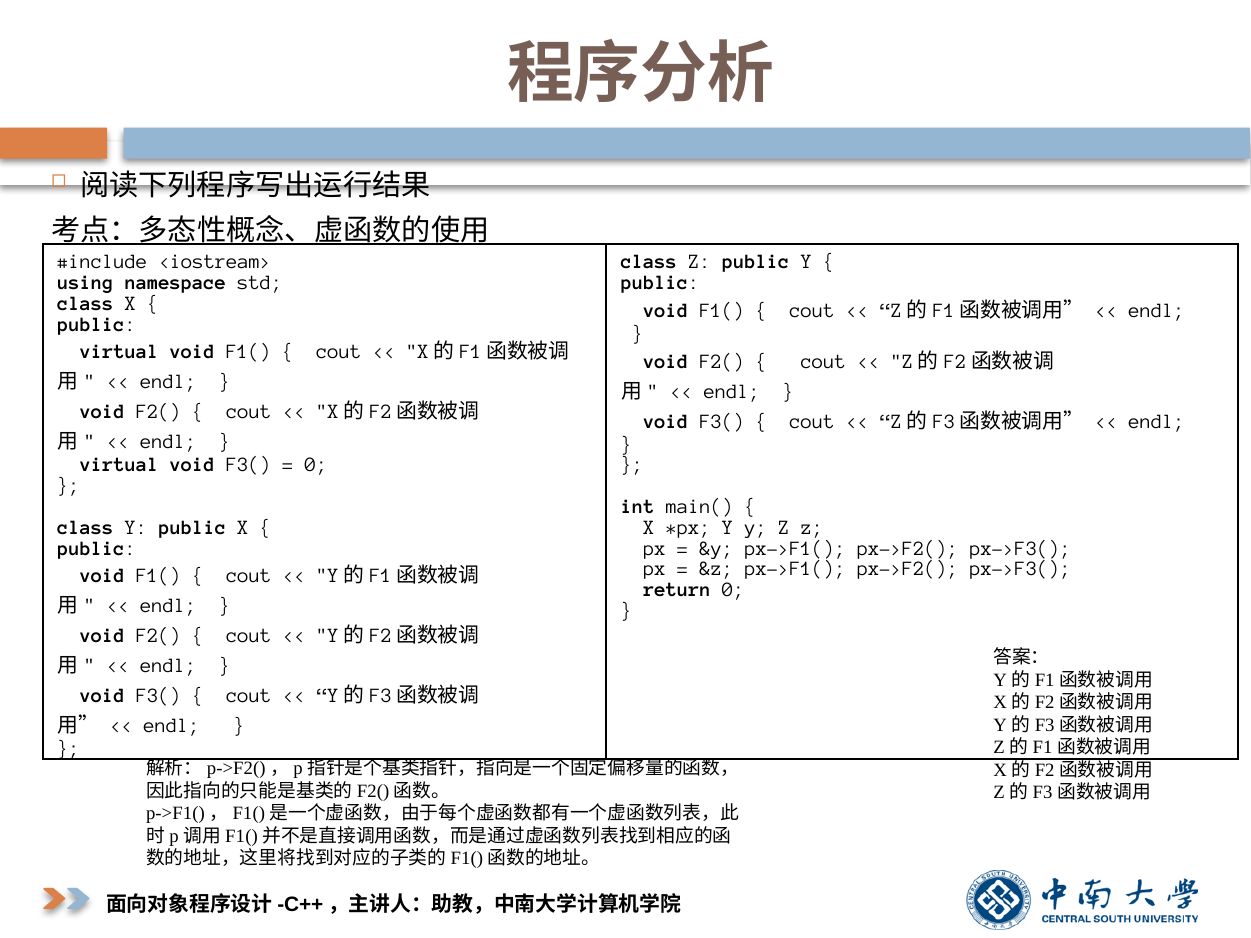

# 程序分析
 阅读下列程序写出运行结果
考点：多态性概念、虚函数的使用
| #include <iostream>   using namespace std;   class X {   public:     virtual void F1() {  cout << "X的F1函数被调用" << endl;  }     void F2() {  cout << "X的F2函数被调用" << endl;  }     virtual void F3() = 0;   };      class Y: public X {   public:     void F1() {  cout << "Y的F1函数被调用" << endl;  }     void F2() {  cout << "Y的F2函数被调用" << endl;  }     void F3() {  cout << “Y的F3函数被调用” << endl;  }   }; | class Z: public Y {   public:     void F1() {  cout << “Z的F1函数被调用” << endl;   }     void F2() {   cout << "Z的F2函数被调用" << endl;  }     void F3() {  cout << “Z的F3函数被调用” << endl;  }   };      int main() {     X \*px; Y y; Z z;     px = &y; px->F1(); px->F2(); px->F3();     px = &z; px->F1(); px->F2(); px->F3();     return 0;   } |
| --- | --- |
答案：
Y的F1函数被调用
X的F2函数被调用
Y的F3函数被调用
Z的F1函数被调用
X的F2函数被调用
Z的F3函数被调用
解析：p->F2()，p指针是个基类指针，指向是一个固定偏移量的函数，因此指向的只能是基类的F2()函数。
p->F1()，F1()是一个虚函数，由于每个虚函数都有一个虚函数列表，此时p调用F1()并不是直接调用函数，而是通过虚函数列表找到相应的函数的地址，这里将找到对应的子类的F1()函数的地址。